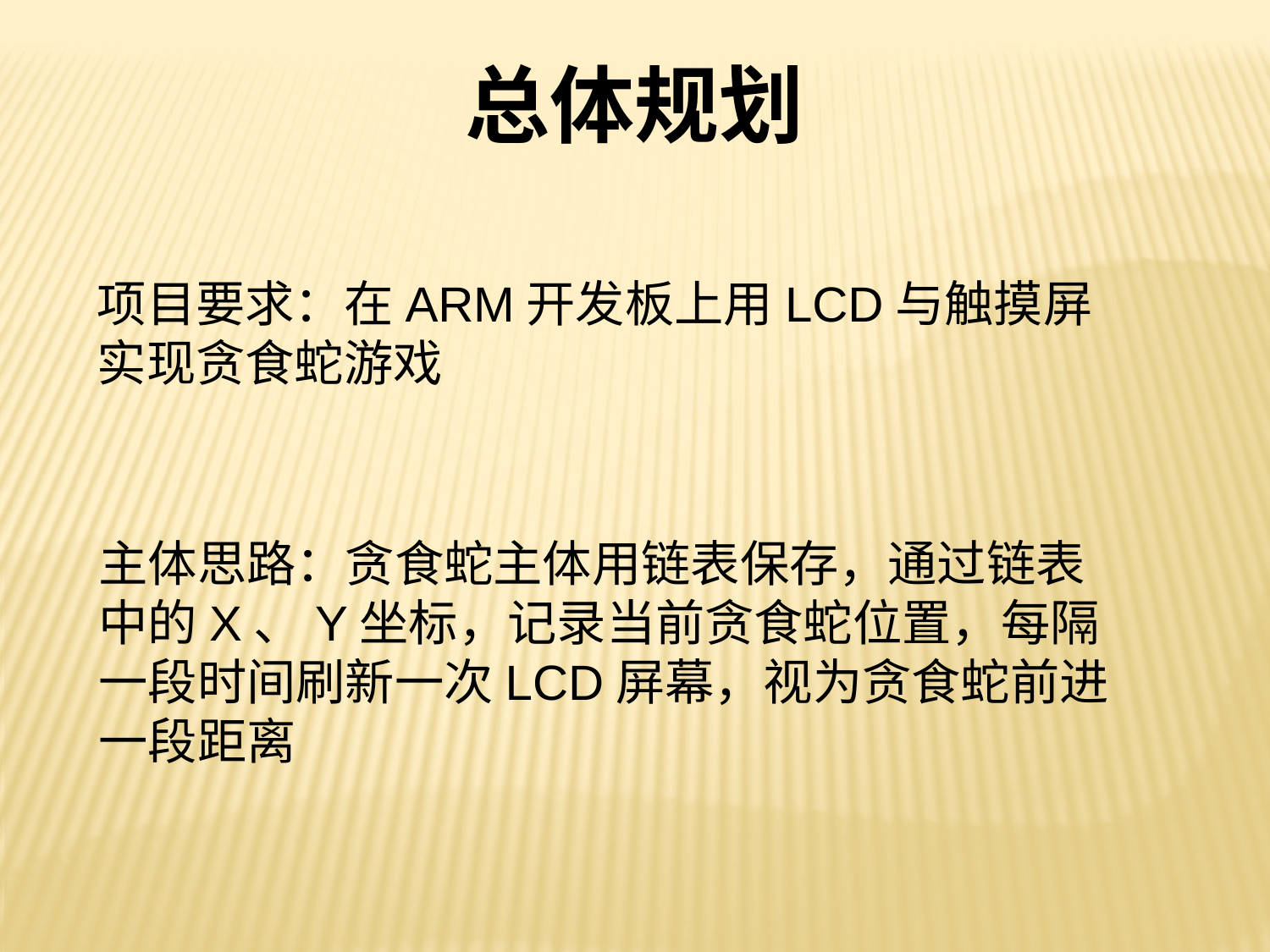

总体规划
项目要求：在ARM开发板上用LCD与触摸屏实现贪食蛇游戏
主体思路：贪食蛇主体用链表保存，通过链表中的X、Y坐标，记录当前贪食蛇位置，每隔一段时间刷新一次LCD屏幕，视为贪食蛇前进一段距离